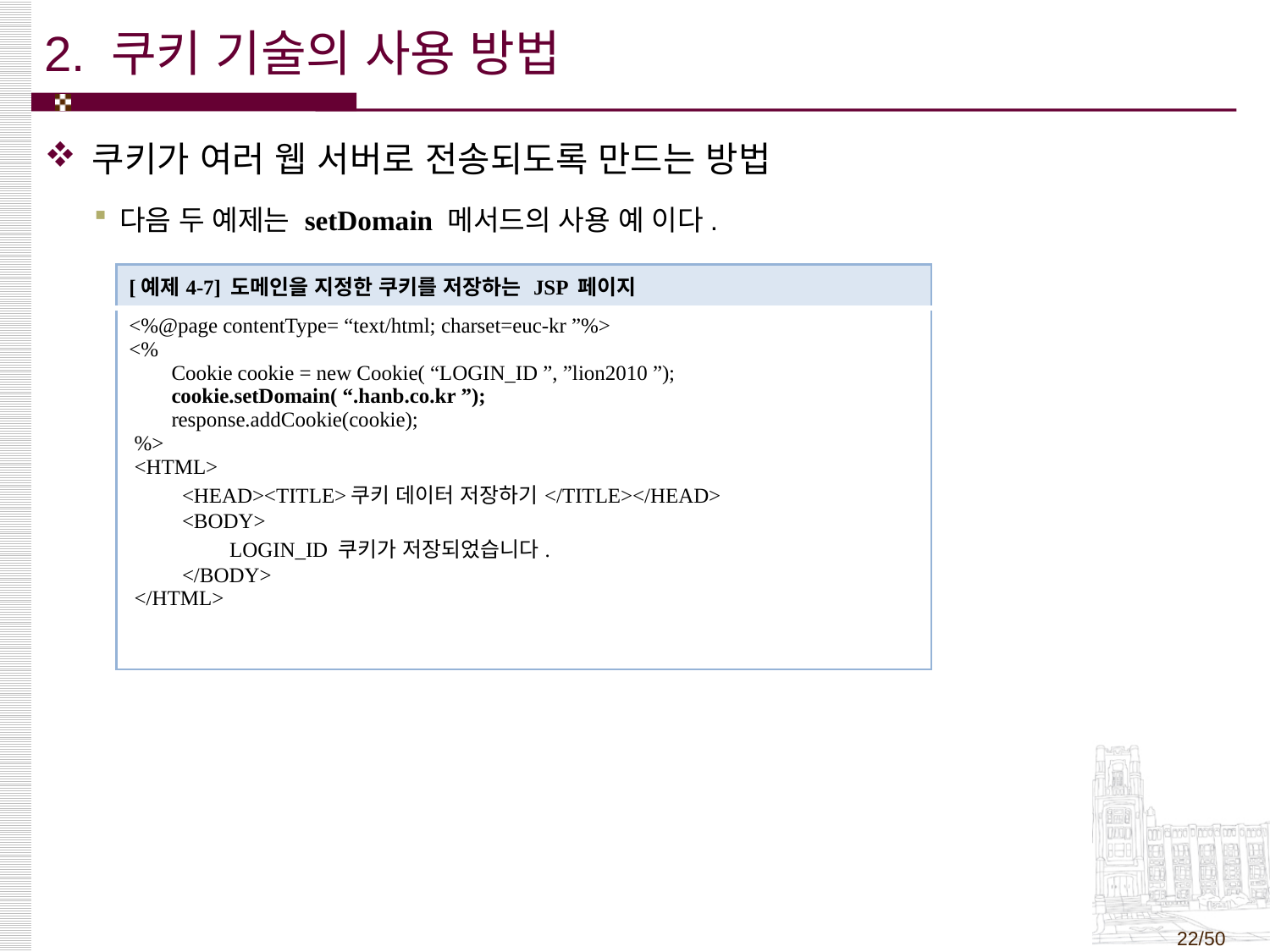

# 2. 쿠키 기술의 사용 방법
쿠키가 여러 웹 서버로 전송되도록 만드는 방법
다음 두 예제는 setDomain 메서드의 사용 예 이다.

| [예제4-7] 도메인을 지정한 쿠키를 저장하는 JSP 페이지 |
| --- |
| <%@page contentType= “text/html; charset=euc-kr ”%> <% Cookie cookie = new Cookie( “LOGIN\_ID ”, ”lion2010 ”); cookie.setDomain( “.hanb.co.kr ”); response.addCookie(cookie); %> <HTML> <HEAD><TITLE>쿠키 데이터 저장하기</TITLE></HEAD> <BODY> LOGIN\_ID 쿠키가 저장되었습니다. </BODY> </HTML> |